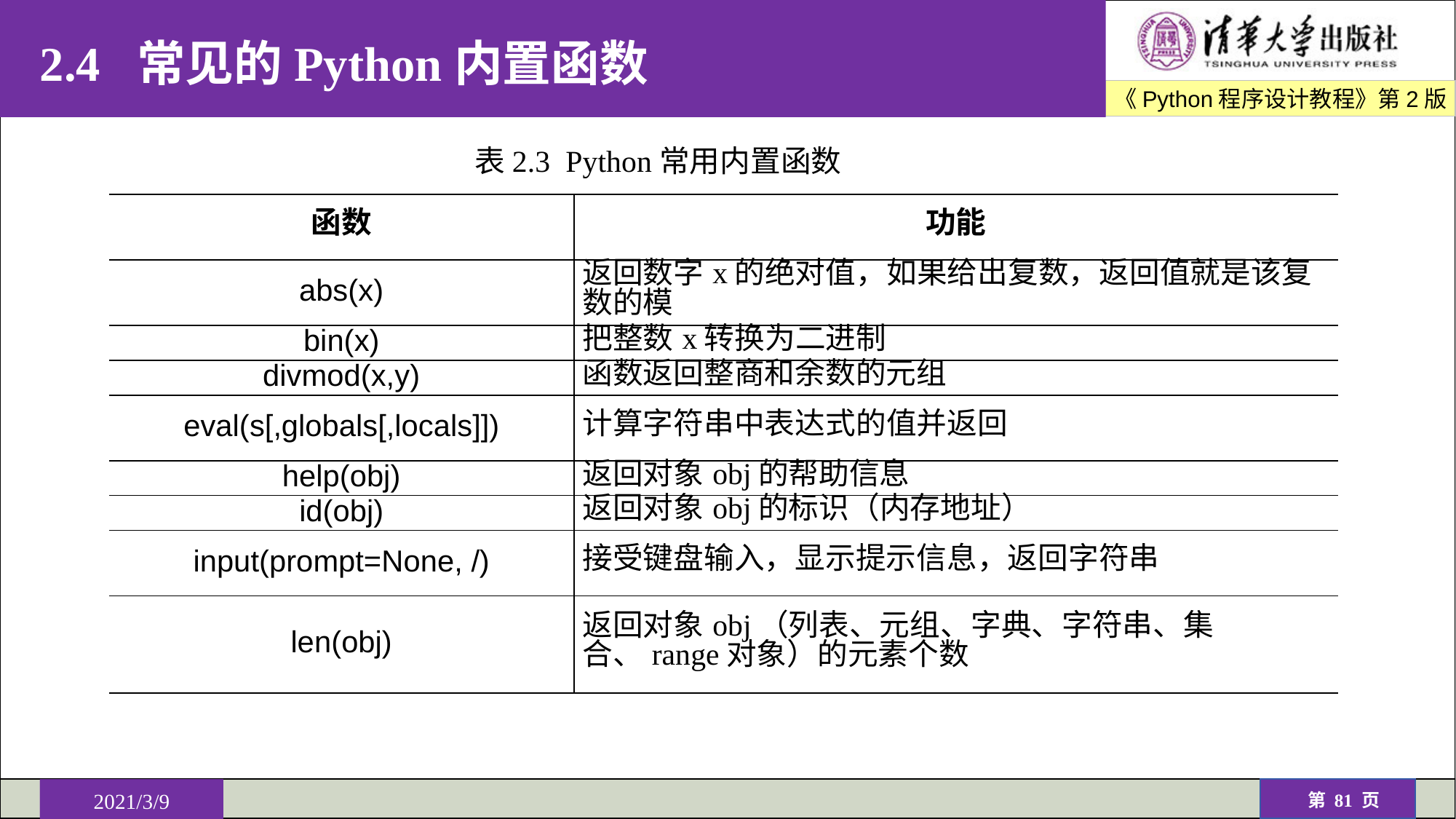

# 2.4  常见的Python内置函数
表2.3  Python常用内置函数
| 函数 | 功能 |
| --- | --- |
| abs(x) | 返回数字x的绝对值，如果给出复数，返回值就是该复数的模 |
| bin(x) | 把整数x转换为二进制 |
| divmod(x,y) | 函数返回整商和余数的元组 |
| eval(s[,globals[,locals]]) | 计算字符串中表达式的值并返回 |
| help(obj) | 返回对象obj的帮助信息 |
| id(obj) | 返回对象obj的标识（内存地址） |
| input(prompt=None, /) | 接受键盘输入，显示提示信息，返回字符串 |
| len(obj) | 返回对象obj（列表、元组、字典、字符串、集合、range对象）的元素个数 |